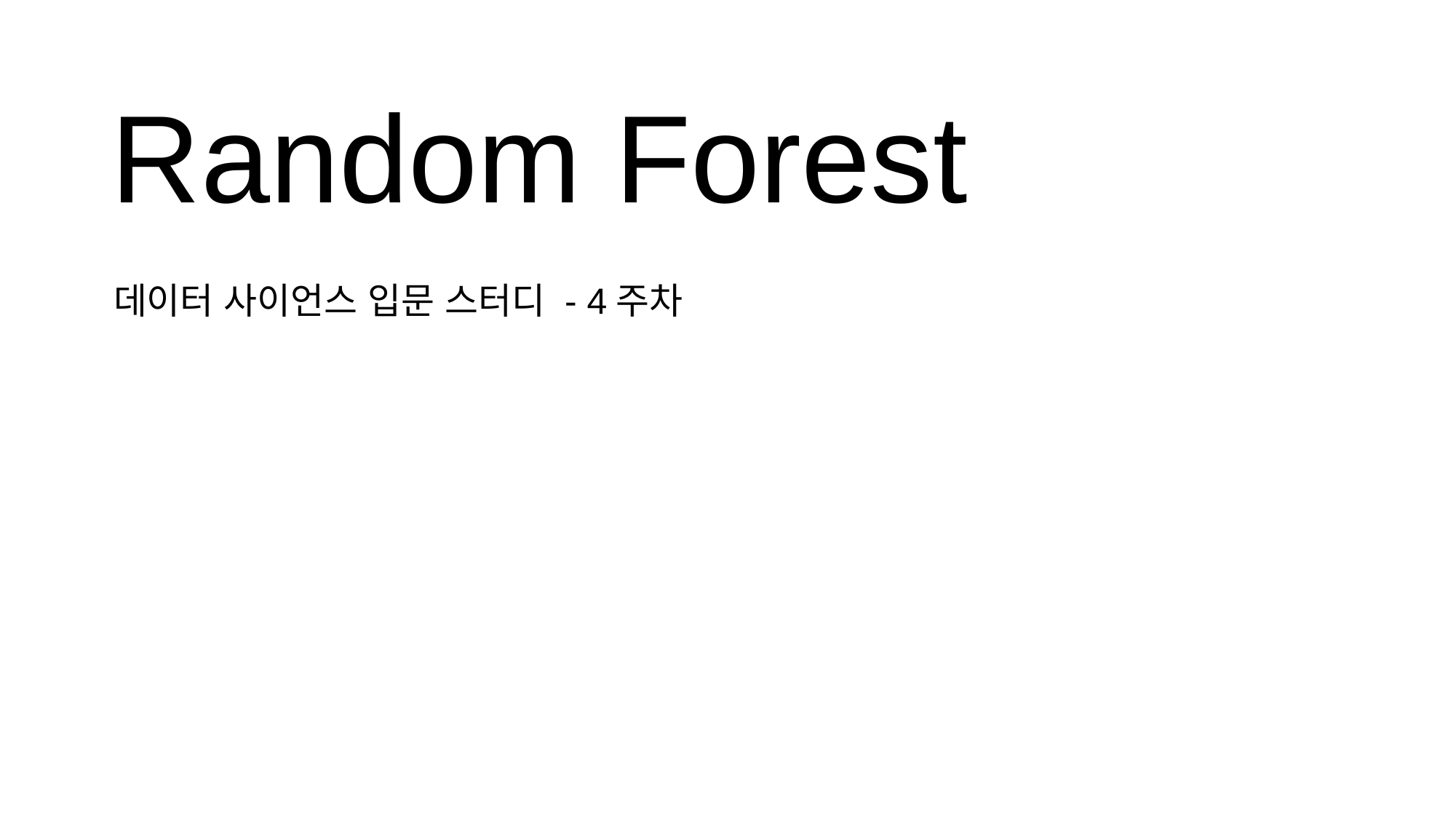

# Random Forest
데이터 사이언스 입문 스터디 - 4주차